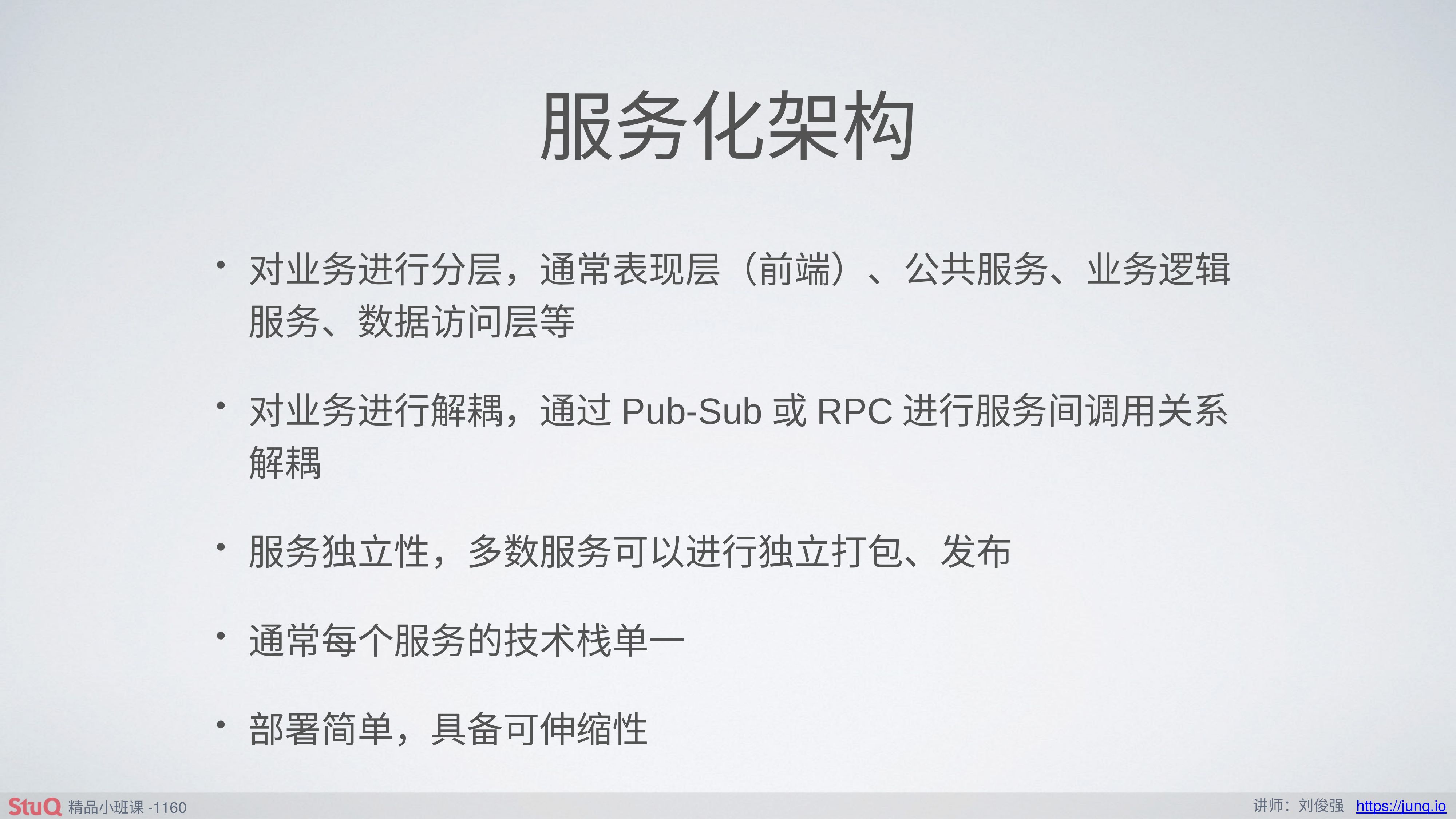

# 服务化架构
对业务进行分层，通常表现层（前端）、公共服务、业务逻辑服务、数据访问层等
对业务进行解耦，通过Pub-Sub或RPC进行服务间调用关系解耦
服务独立性，多数服务可以进行独立打包、发布
通常每个服务的技术栈单一
部署简单，具备可伸缩性